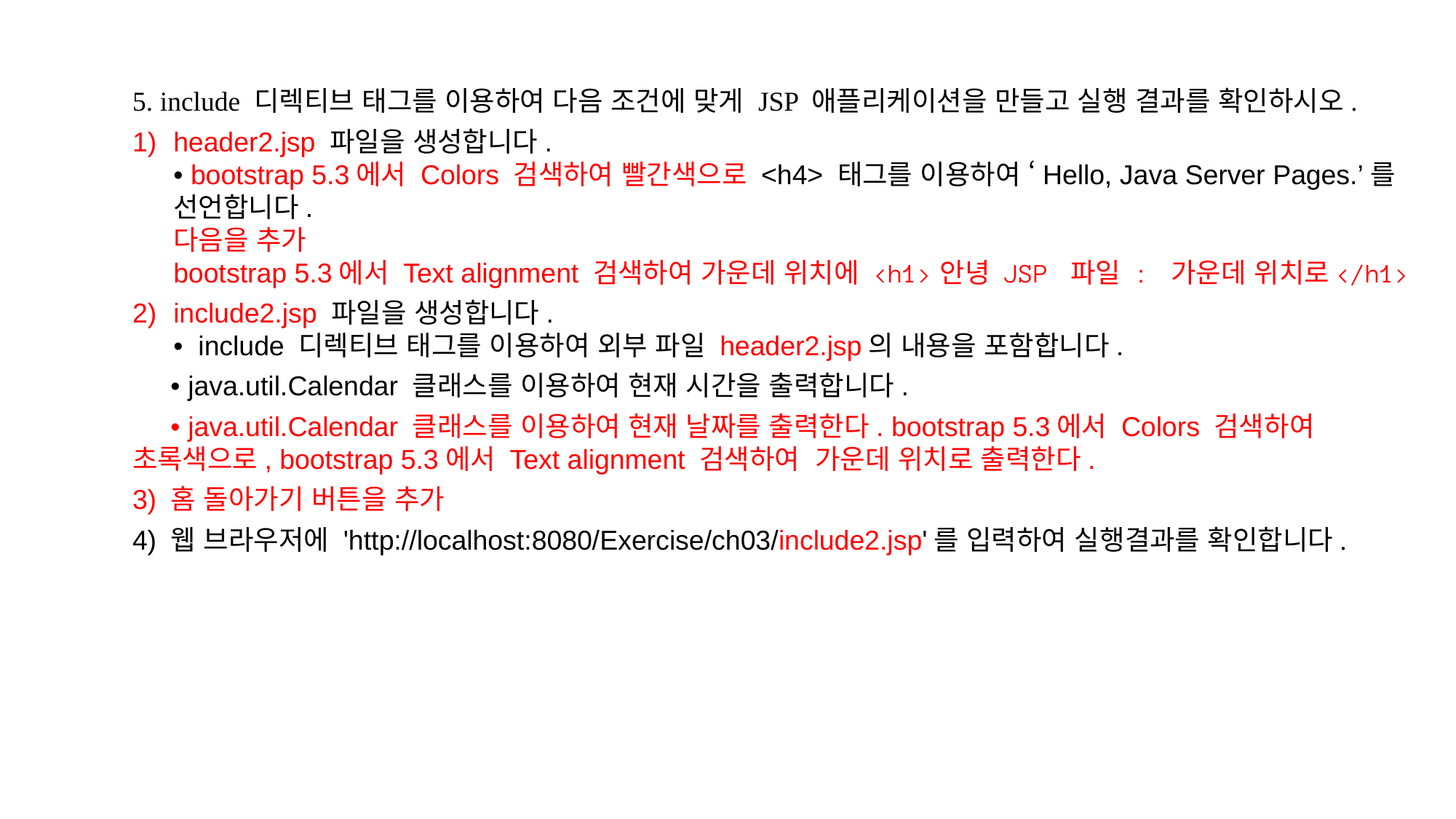

5. include 디렉티브 태그를 이용하여 다음 조건에 맞게 JSP 애플리케이션을 만들고 실행 결과를 확인하시오.
header2.jsp 파일을 생성합니다.
• bootstrap 5.3에서 Colors 검색하여 빨간색으로 <h4> 태그를 이용하여 ‘Hello, Java Server Pages.’를 선언합니다.
다음을 추가
bootstrap 5.3에서 Text alignment 검색하여 가운데 위치에 <h1>안녕 JSP 파일 : 가운데 위치로</h1>
include2.jsp 파일을 생성합니다.
•  include 디렉티브 태그를 이용하여 외부 파일 header2.jsp의 내용을 포함합니다.
     • java.util.Calendar 클래스를 이용하여 현재 시간을 출력합니다.
     • java.util.Calendar 클래스를 이용하여 현재 날짜를 출력한다. bootstrap 5.3에서 Colors 검색하여 초록색으로, bootstrap 5.3에서 Text alignment 검색하여  가운데 위치로 출력한다.
3) 홈 돌아가기 버튼을 추가
4) 웹 브라우저에 'http://localhost:8080/Exercise/ch03/include2.jsp'를 입력하여 실행결과를 확인합니다.